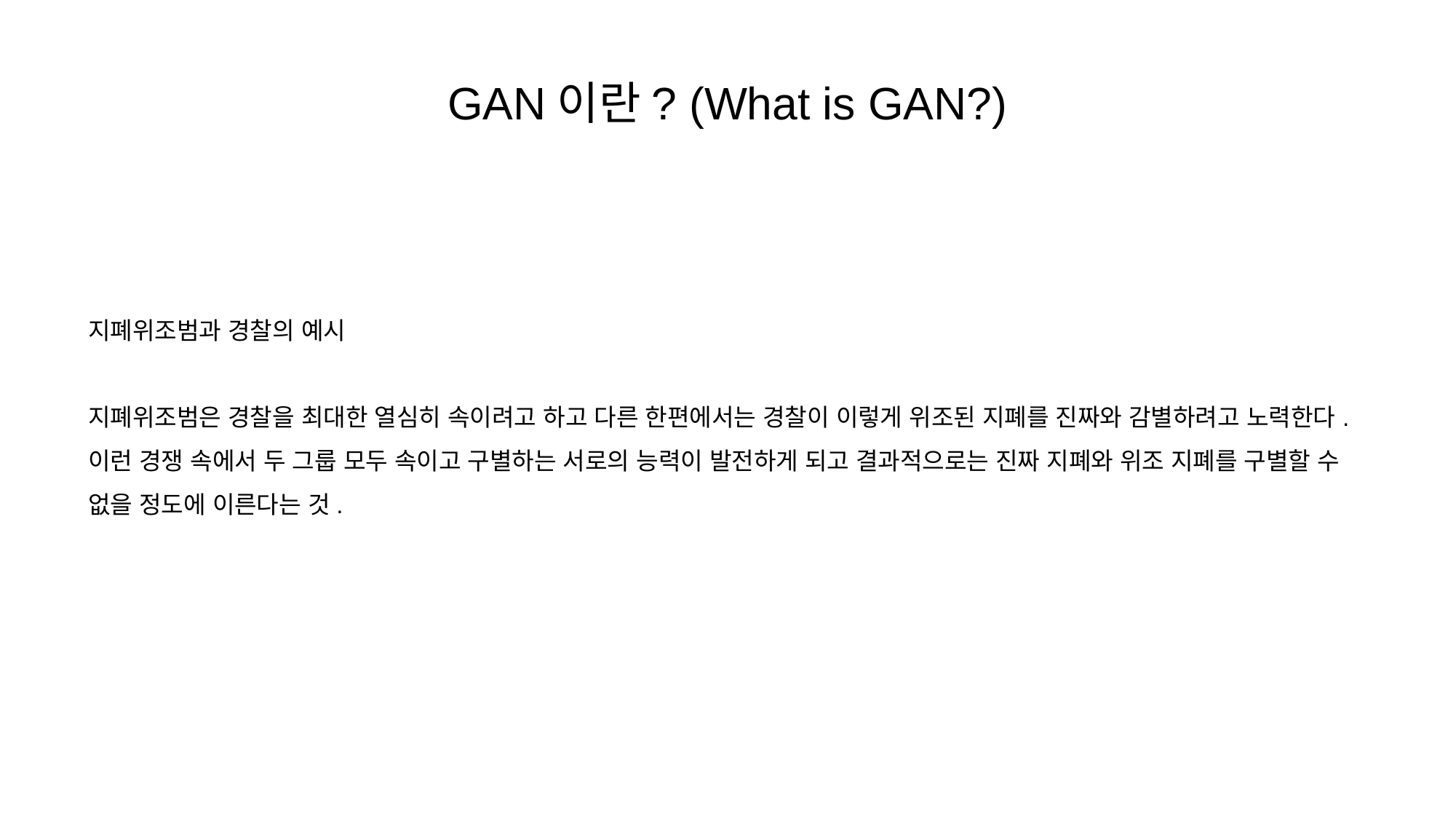

# GAN이란? (What is GAN?)
지폐위조범과 경찰의 예시

지폐위조범은 경찰을 최대한 열심히 속이려고 하고 다른 한편에서는 경찰이 이렇게 위조된 지폐를 진짜와 감별하려고 노력한다.
이런 경쟁 속에서 두 그룹 모두 속이고 구별하는 서로의 능력이 발전하게 되고 결과적으로는 진짜 지폐와 위조 지폐를 구별할 수 없을 정도에 이른다는 것.